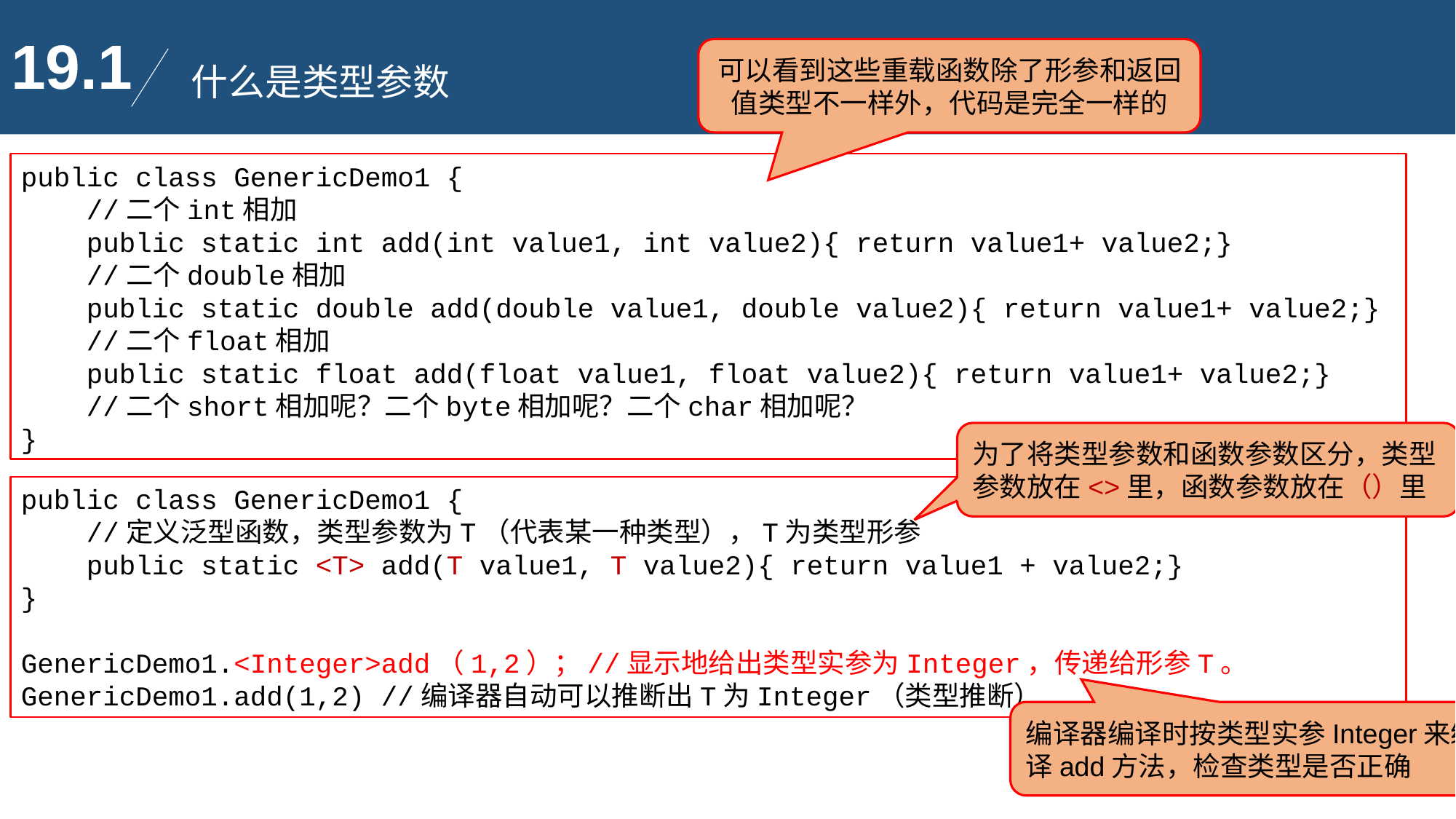

19.1
可以看到这些重载函数除了形参和返回值类型不一样外，代码是完全一样的
什么是类型参数
public class GenericDemo1 {
    //二个int相加
    public static int add(int value1, int value2){ return value1+ value2;}
    //二个double相加
    public static double add(double value1, double value2){ return value1+ value2;}
    //二个float相加
    public static float add(float value1, float value2){ return value1+ value2;}
    //二个short相加呢？二个byte相加呢？二个char相加呢？
}
为了将类型参数和函数参数区分，类型参数放在<>里，函数参数放在（）里
public class GenericDemo1 {
    //定义泛型函数，类型参数为T（代表某一种类型），T为类型形参
    public static <T> add(T value1, T value2){ return value1 + value2;}
}

GenericDemo1.<Integer>add（1,2）；//显示地给出类型实参为Integer，传递给形参T。
GenericDemo1.add(1,2) //编译器自动可以推断出T为Integer（类型推断）
编译器编译时按类型实参Integer来编译add方法，检查类型是否正确